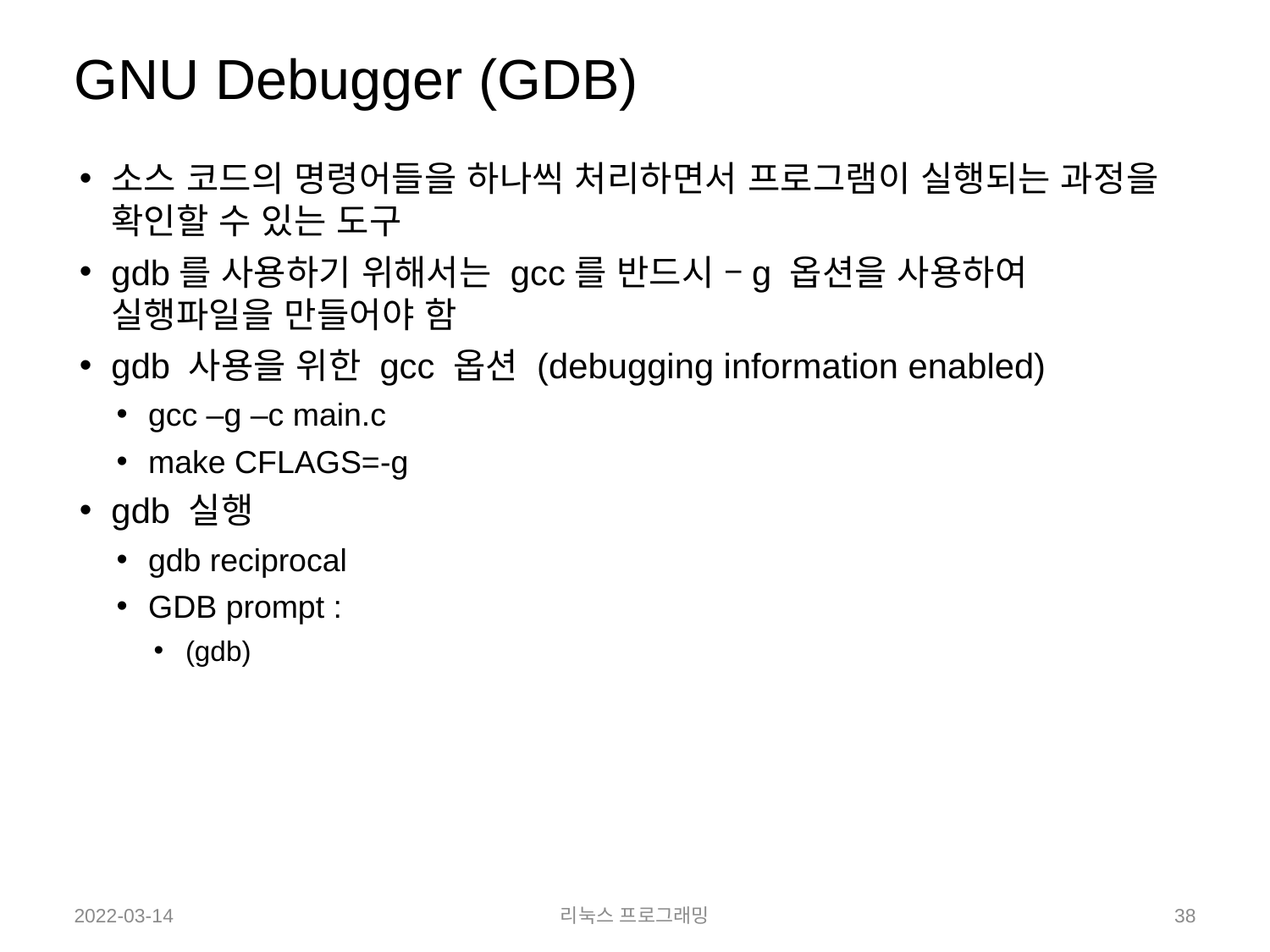

# GNU Debugger (GDB)
소스 코드의 명령어들을 하나씩 처리하면서 프로그램이 실행되는 과정을 확인할 수 있는 도구
gdb를 사용하기 위해서는 gcc를 반드시 –g 옵션을 사용하여 실행파일을 만들어야 함
gdb 사용을 위한 gcc 옵션 (debugging information enabled)
gcc –g –c main.c
make CFLAGS=-g
gdb 실행
gdb reciprocal
GDB prompt :
(gdb)
2022-03-14
리눅스 프로그래밍
38